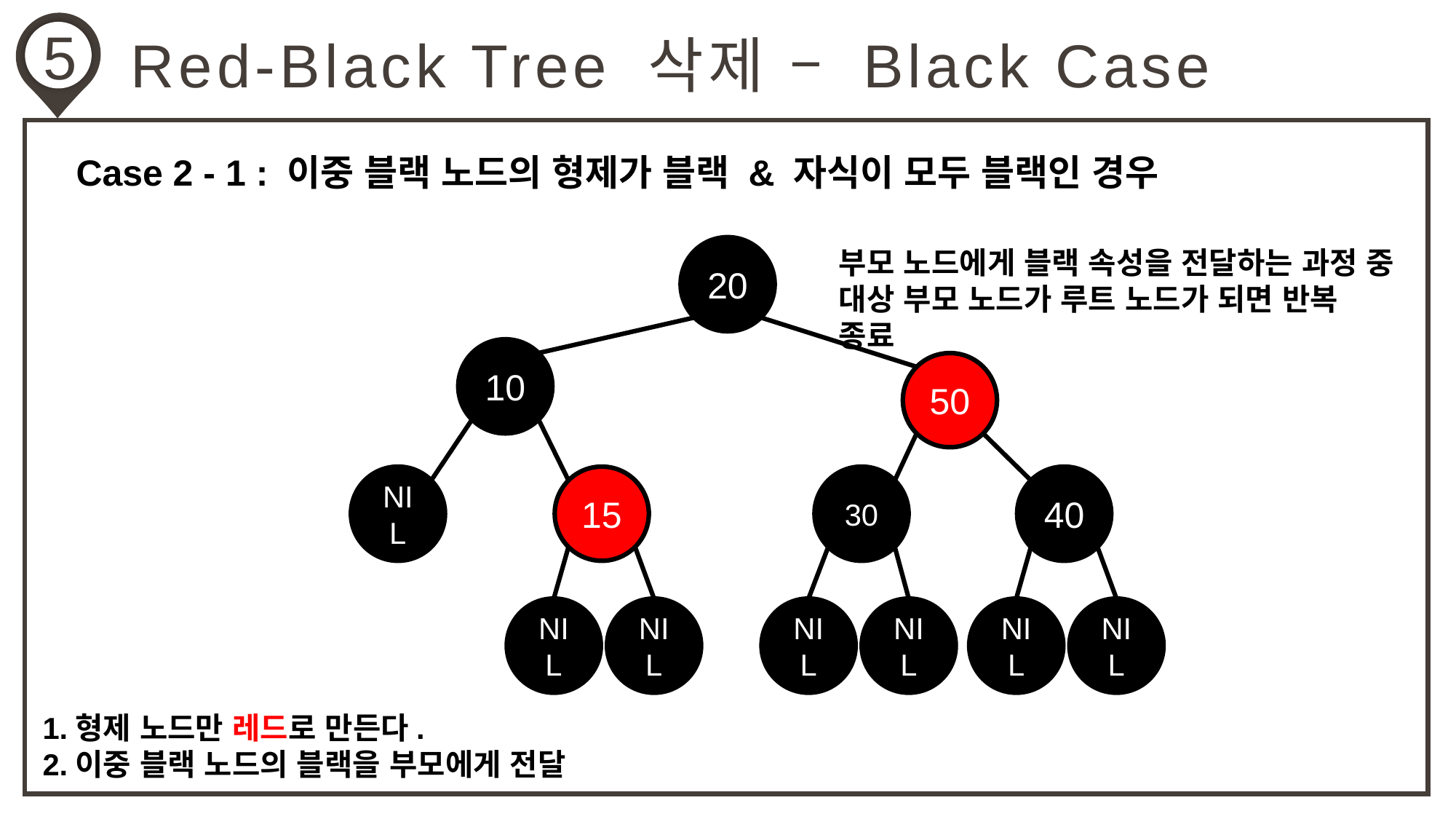

5
Red-Black Tree 삭제 – Black Case
Case 2 - 1 : 이중 블랙 노드의 형제가 블랙 & 자식이 모두 블랙인 경우
20
부모 노드에게 블랙 속성을 전달하는 과정 중
대상 부모 노드가 루트 노드가 되면 반복 종료
10
50
NIL
15
30
40
NIL
NIL
NIL
NIL
NIL
NIL
1.형제 노드만 레드로 만든다.
2.이중 블랙 노드의 블랙을 부모에게 전달